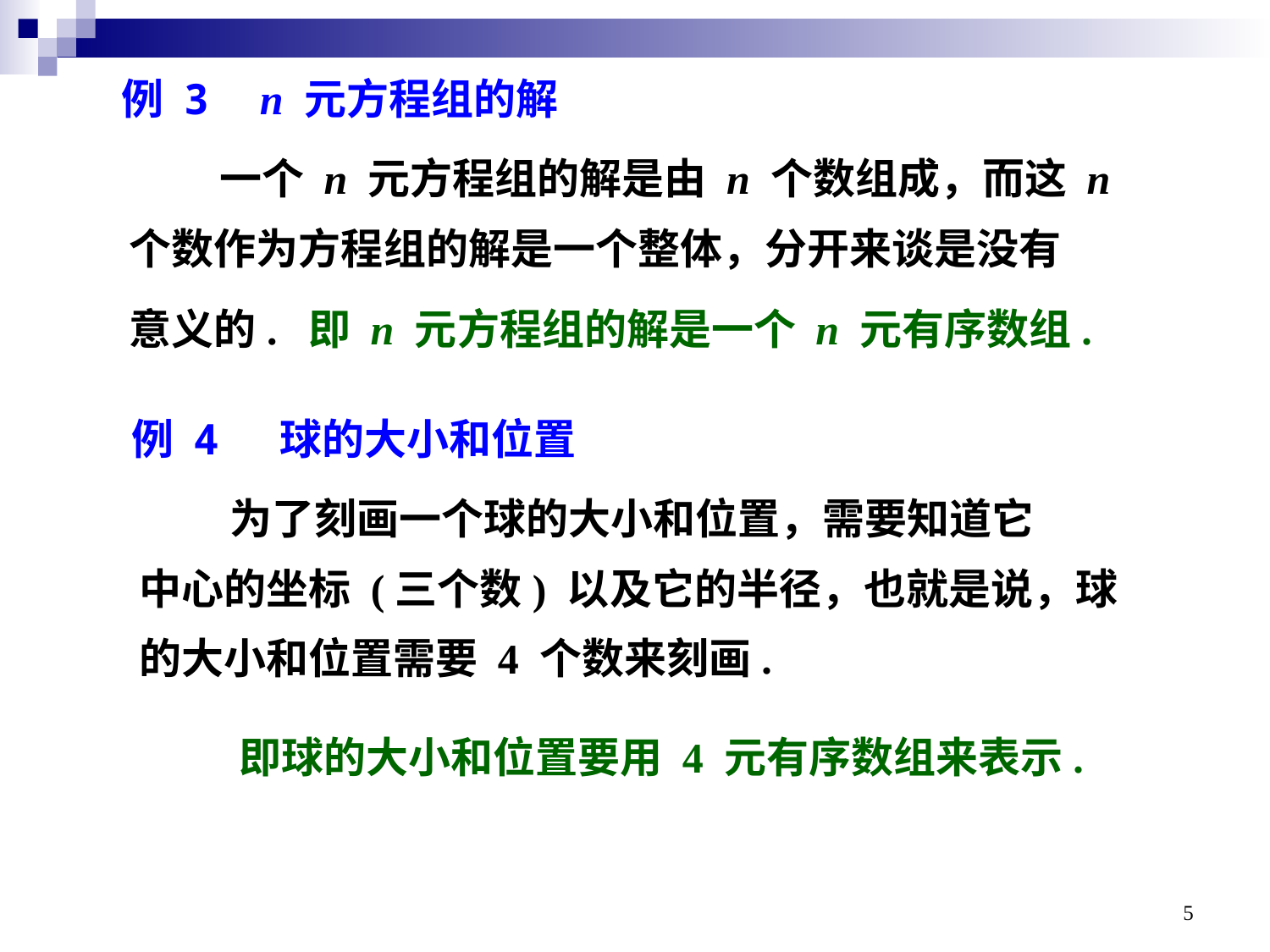

例 3  n 元方程组的解
一个 n 元方程组的解是由 n 个数组成，而这 n
个数作为方程组的解是一个整体，分开来谈是没有
意义的.  即 n 元方程组的解是一个 n 元有序数组.
例 4  球的大小和位置
为了刻画一个球的大小和位置，需要知道它
中心的坐标 (三个数) 以及它的半径，也就是说，球
的大小和位置需要 4 个数来刻画.
即球的大小和位置要用 4 元有序数组来表示.
5